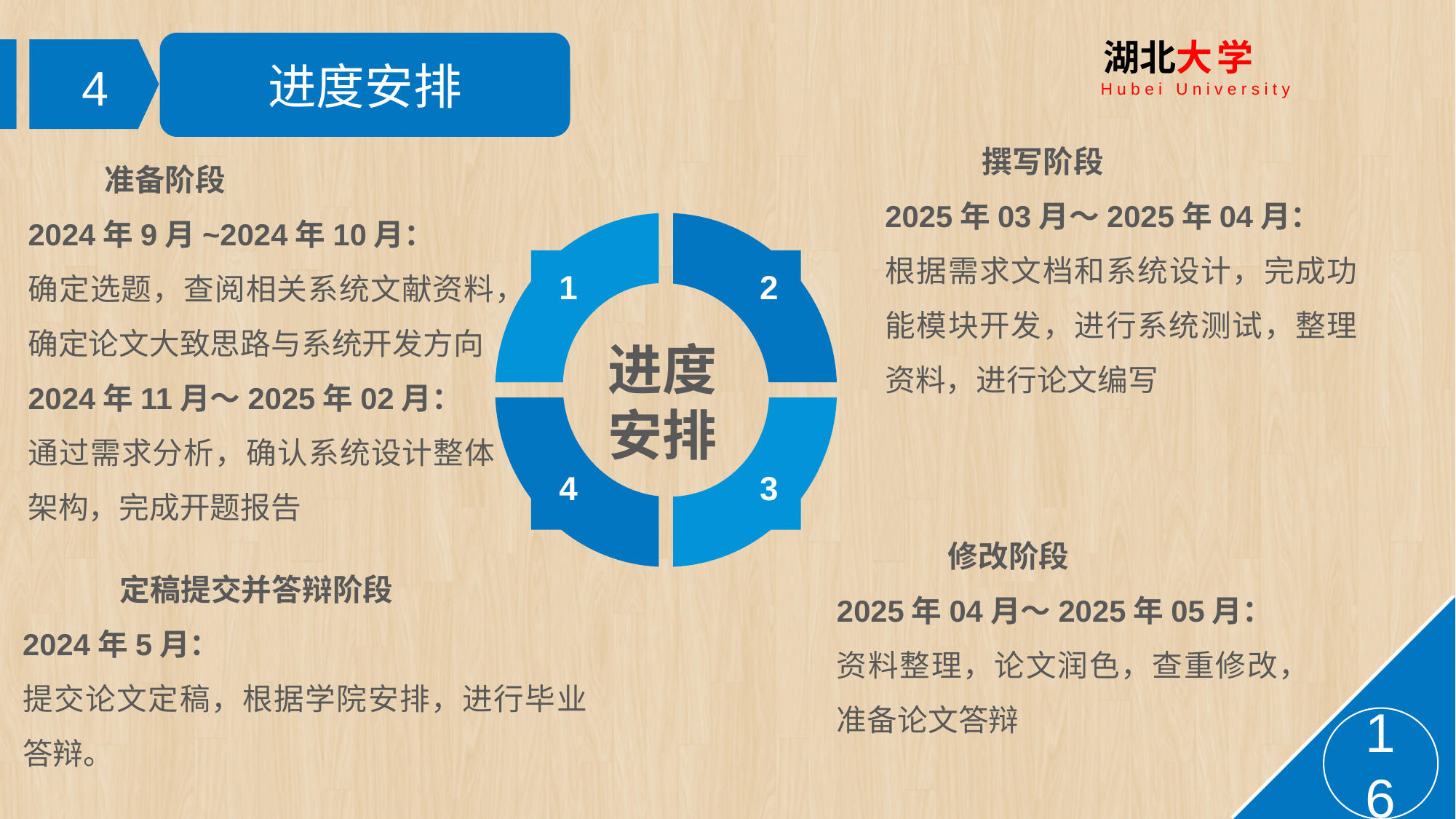

湖北大学
  Hubei University

进度安排
4

             撰写阶段
2025年03月～2025年04月：
根据需求文档和系统设计，完成功能模块开发，进行系统测试，整理资料，进行论文编写

          准备阶段
2024年9月~2024年10月：
确定选题，查阅相关系统文献资料，确定论文大致思路与系统开发方向
2024年11月～2025年02月：
通过需求分析，确认系统设计整体架构，完成开题报告

1
2

4
3
进度安排
               修改阶段
2025年04月～2025年05月：
资料整理，论文润色，查重修改，准备论文答辩
             定稿提交并答辩阶段
2024年5月：
提交论文定稿，根据学院安排，进行毕业答辩。

16